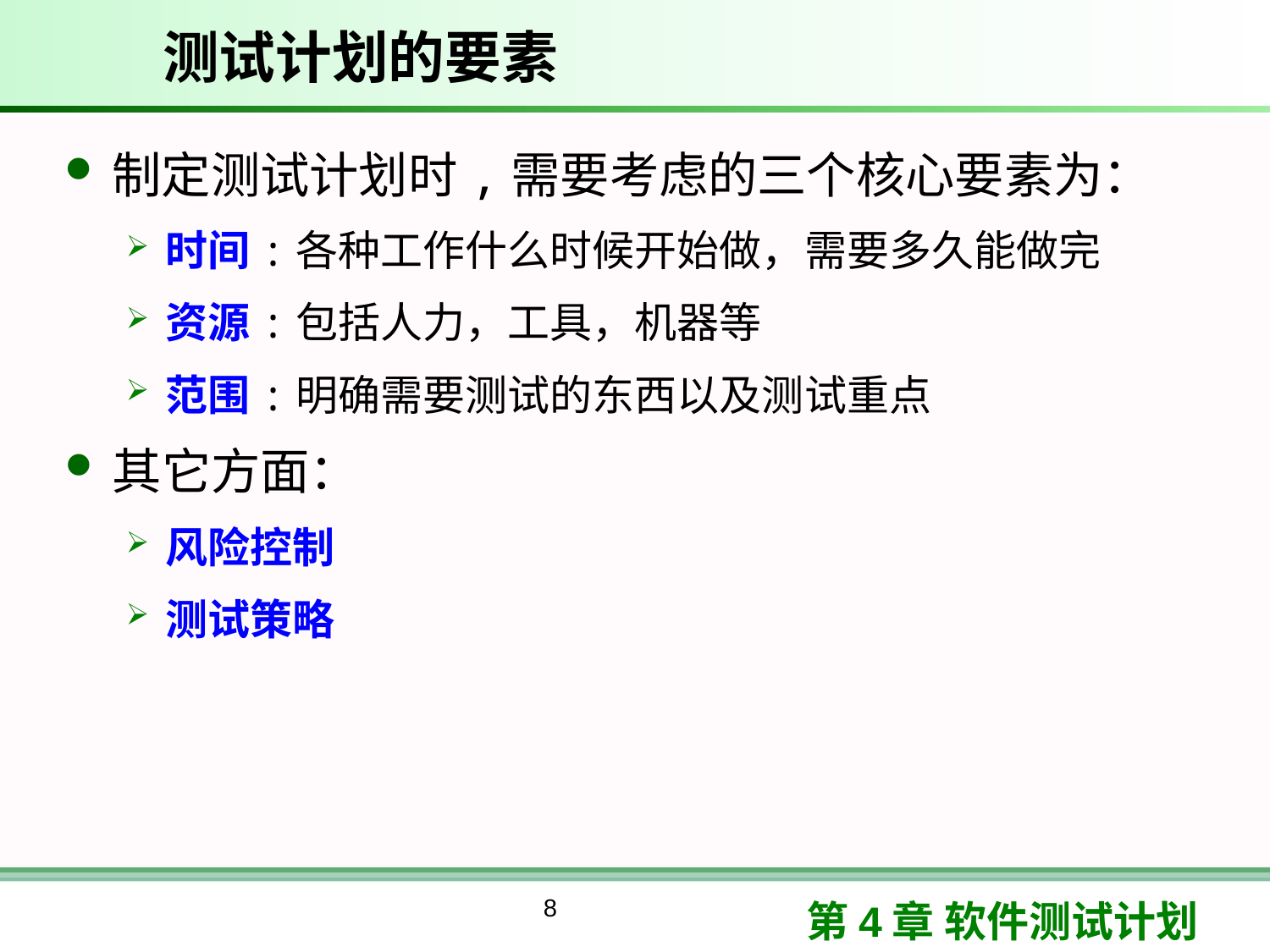

# 测试计划的要素
制定测试计划时,需要考虑的三个核心要素为：
时间:各种工作什么时候开始做，需要多久能做完
资源:包括人力，工具，机器等
范围:明确需要测试的东西以及测试重点
其它方面：
风险控制
测试策略

8